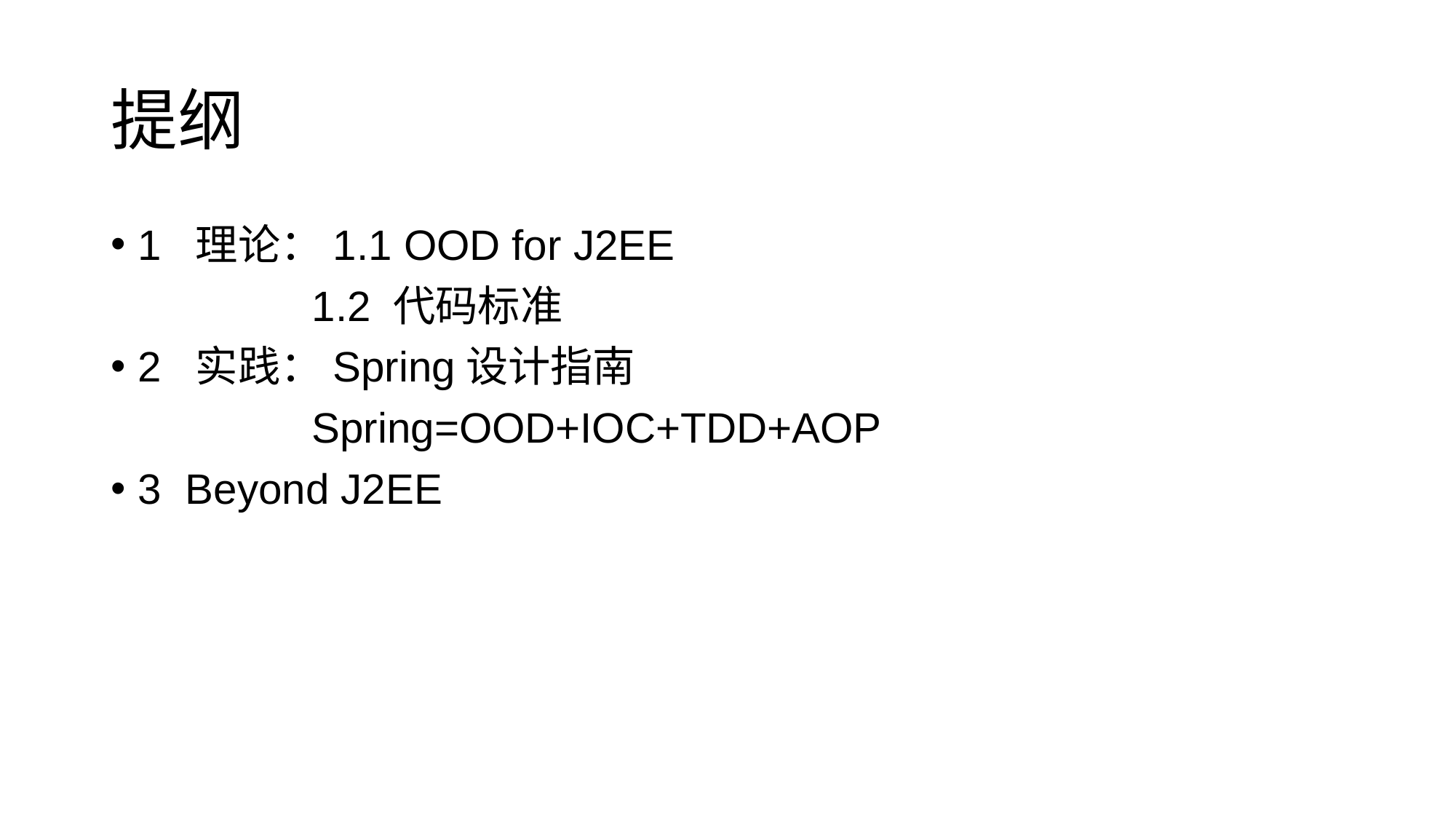

# 提纲
1  理论：1.1 OOD for J2EE
                 1.2 代码标准
2  实践：Spring设计指南
                 Spring=OOD+IOC+TDD+AOP
3  Beyond J2EE